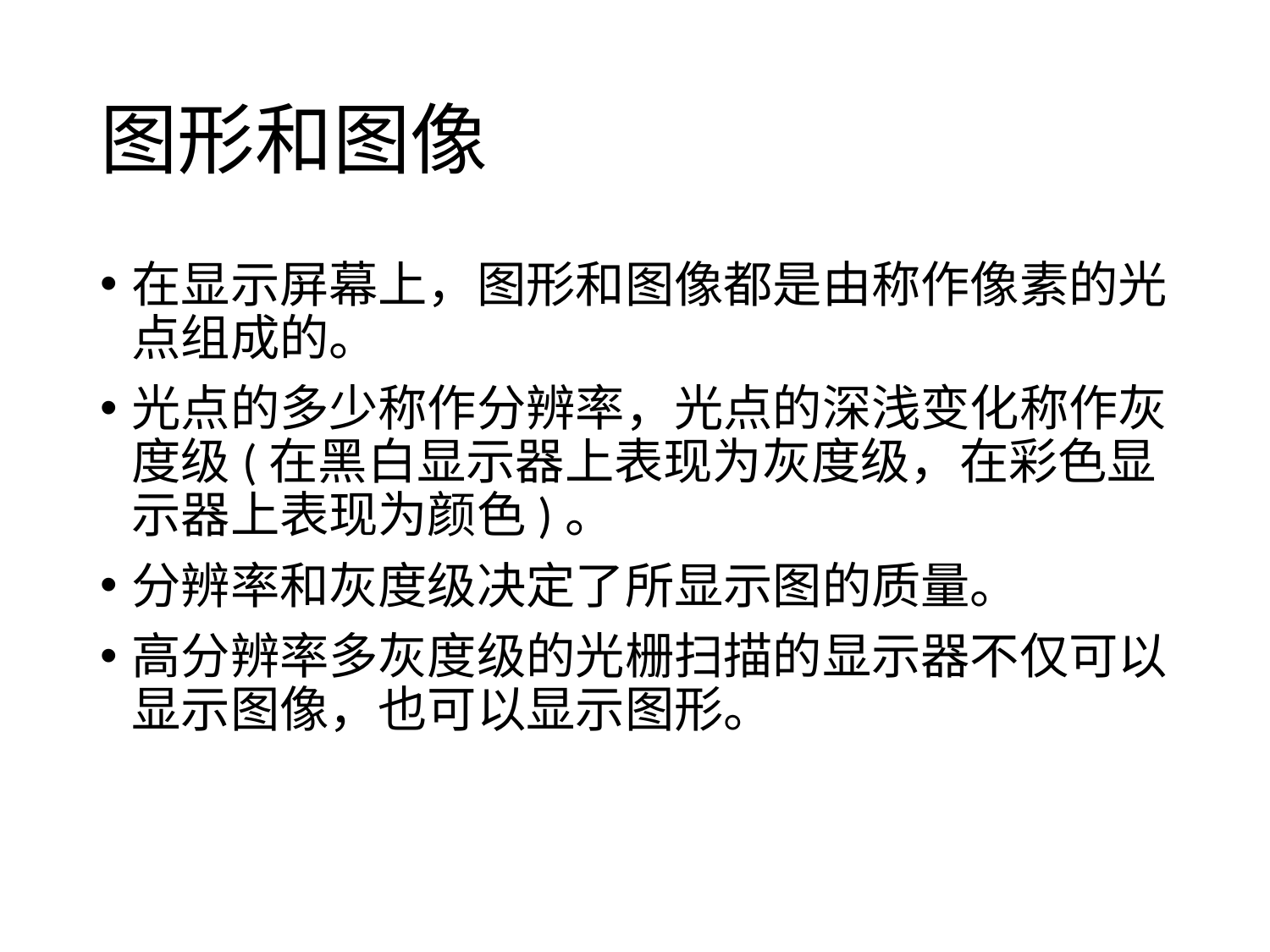

# 图形和图像
在显示屏幕上，图形和图像都是由称作像素的光点组成的。
光点的多少称作分辨率，光点的深浅变化称作灰度级(在黑白显示器上表现为灰度级，在彩色显示器上表现为颜色)。
分辨率和灰度级决定了所显示图的质量。
高分辨率多灰度级的光栅扫描的显示器不仅可以显示图像，也可以显示图形。